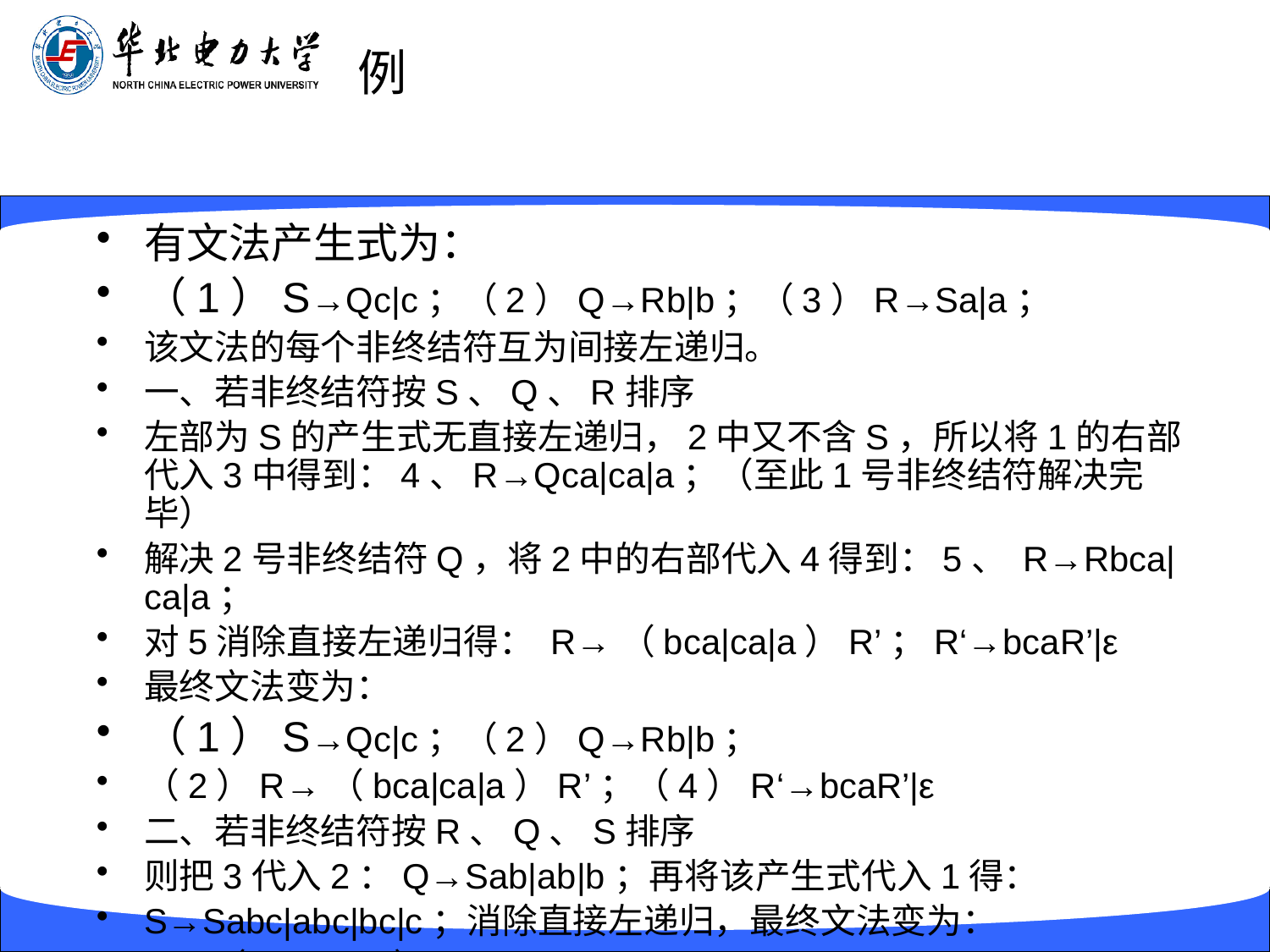

# 例
有文法产生式为：
（1）S→Qc|c；（2）Q→Rb|b；（3）R→Sa|a；
该文法的每个非终结符互为间接左递归。
一、若非终结符按S、Q、R排序
左部为S的产生式无直接左递归，2中又不含S，所以将1的右部代入3中得到：4、R→Qca|ca|a；（至此1号非终结符解决完毕）
解决2号非终结符Q，将2中的右部代入4得到：5、 R→Rbca|ca|a；
对5消除直接左递归得： R→（bca|ca|a）R’；R‘→bcaR’|ε
最终文法变为：
（1）S→Qc|c；（2）Q→Rb|b；
（2）R→（bca|ca|a）R’；（4）R‘→bcaR’|ε
二、若非终结符按R、Q、S排序
则把3代入2：Q→Sab|ab|b；再将该产生式代入1得：
S→Sabc|abc|bc|c；消除直接左递归，最终文法变为：
S→（abc|bc|c）S’；S‘→abcS’| ε；Q→Rb|b；R→Sa|a